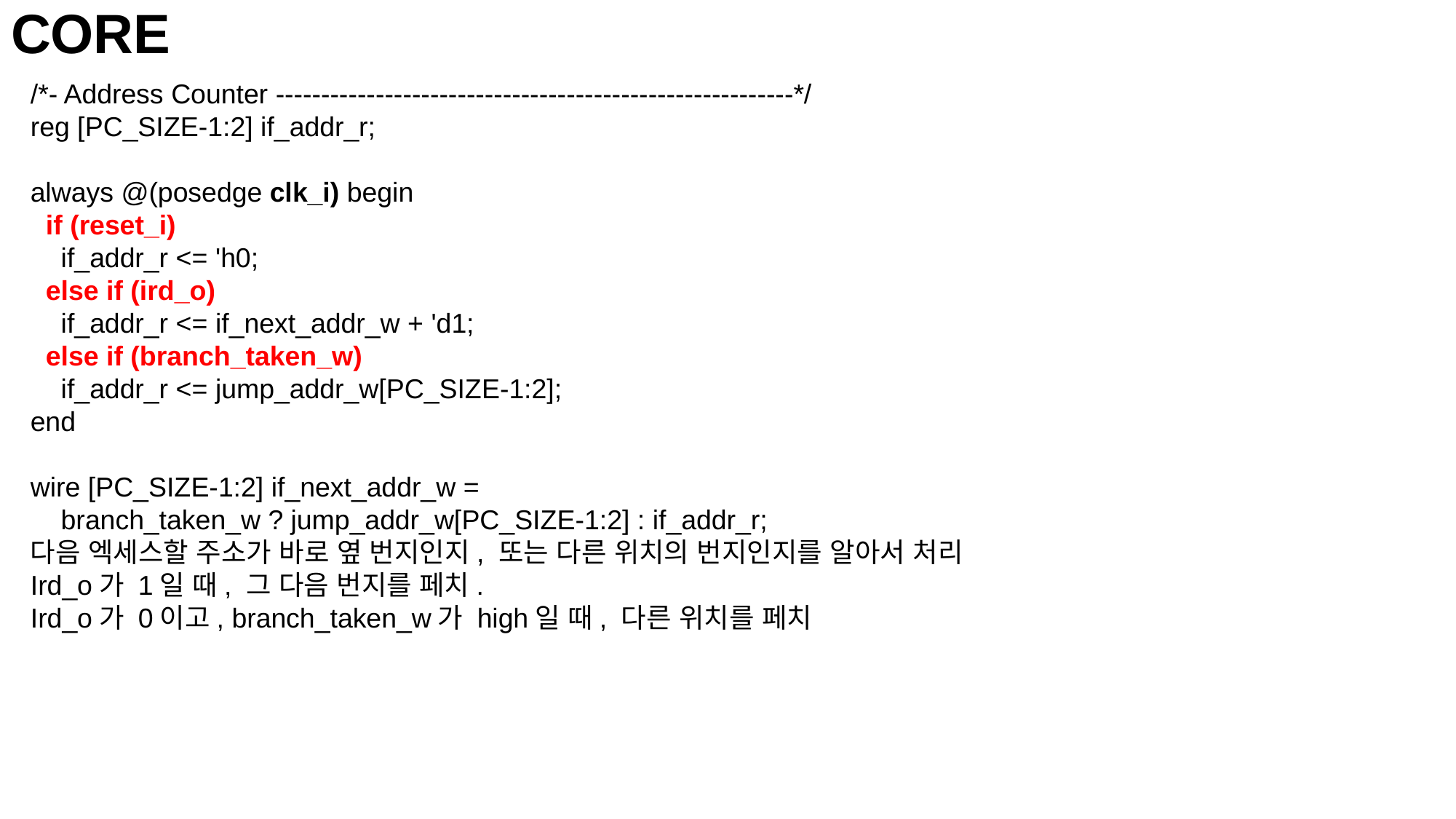

# CORE
/*- Address Counter ---------------------------------------------------------*/
reg [PC_SIZE-1:2] if_addr_r;

always @(posedge clk_i) begin
  if (reset_i)
    if_addr_r <= 'h0;
  else if (ird_o)
    if_addr_r <= if_next_addr_w + 'd1;
  else if (branch_taken_w)
    if_addr_r <= jump_addr_w[PC_SIZE-1:2];
end

wire [PC_SIZE-1:2] if_next_addr_w =
    branch_taken_w ? jump_addr_w[PC_SIZE-1:2] : if_addr_r;
다음 엑세스할 주소가 바로 옆 번지인지, 또는 다른 위치의 번지인지를 알아서 처리
Ird_o가 1일 때, 그 다음 번지를 페치.
Ird_o가 0이고, branch_taken_w가 high일 때, 다른 위치를 페치